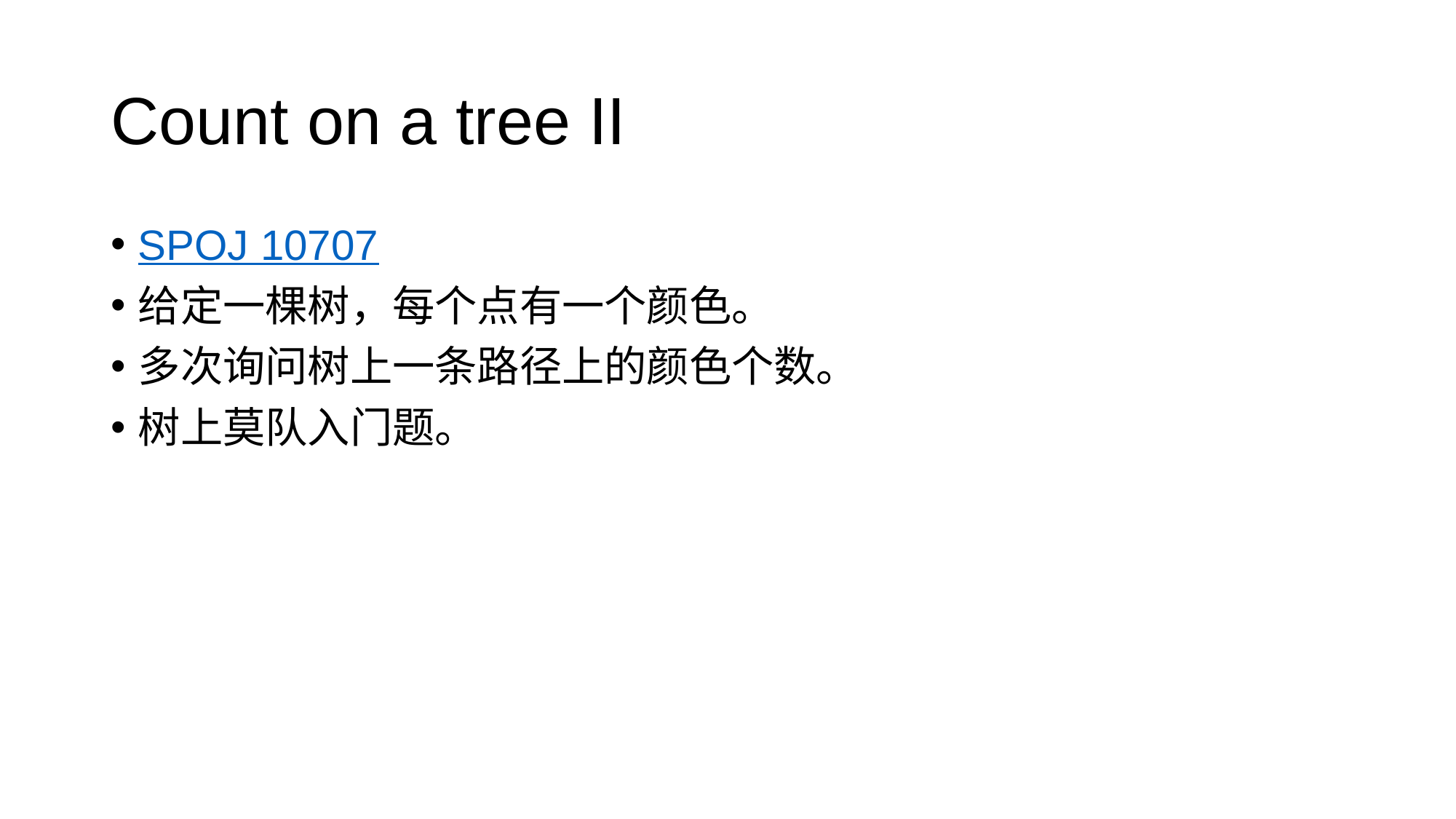

# Count on a tree II
SPOJ 10707
给定一棵树，每个点有一个颜色。
多次询问树上一条路径上的颜色个数。
树上莫队入门题。